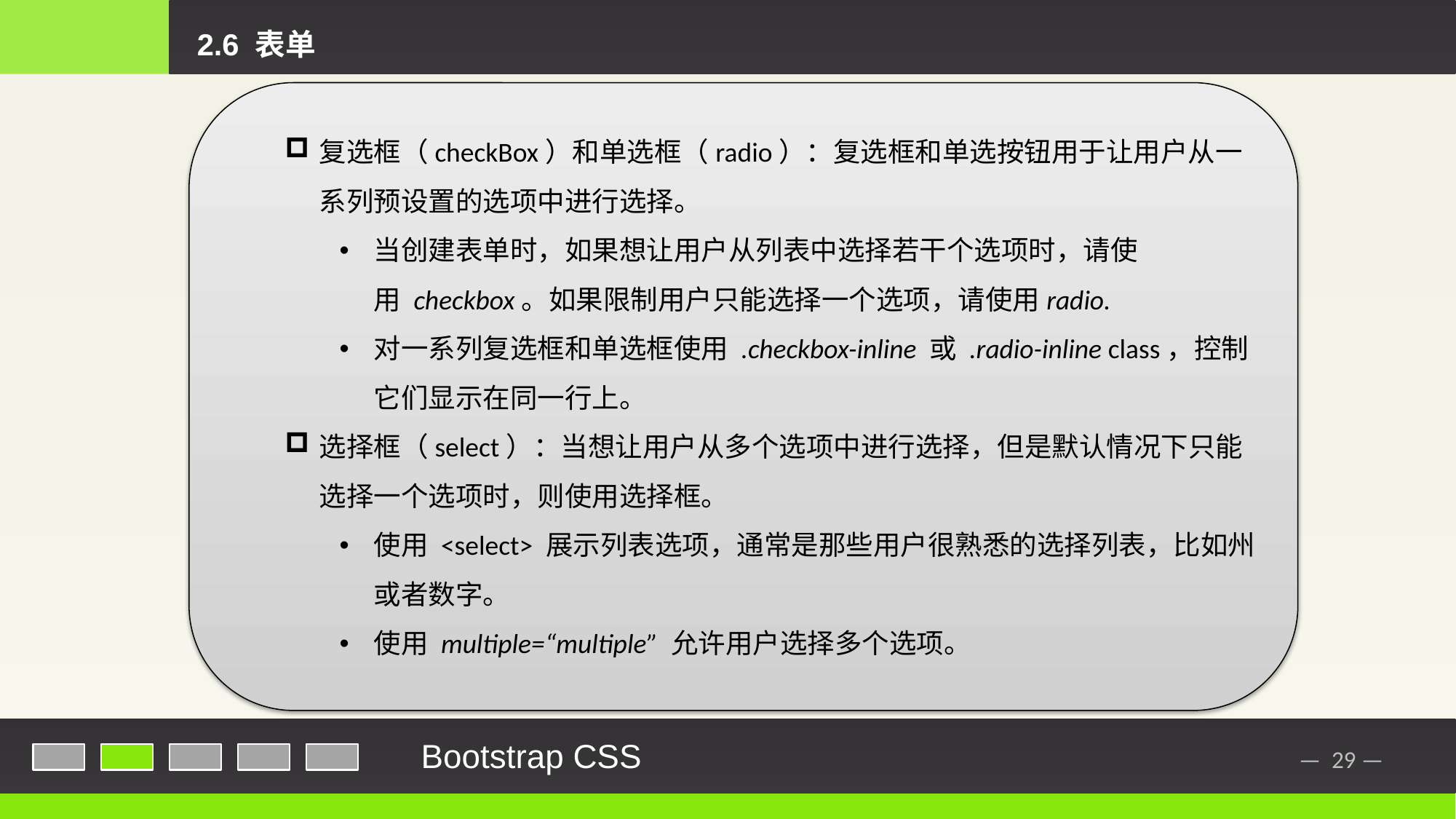

2.6 表单
复选框（checkBox）和单选框（radio）：复选框和单选按钮用于让用户从一系列预设置的选项中进行选择。
当创建表单时，如果想让用户从列表中选择若干个选项时，请使用 checkbox。如果限制用户只能选择一个选项，请使用radio.
对一系列复选框和单选框使用 .checkbox-inline 或 .radio-inline class，控制它们显示在同一行上。
选择框（select）：当想让用户从多个选项中进行选择，但是默认情况下只能选择一个选项时，则使用选择框。
使用 <select> 展示列表选项，通常是那些用户很熟悉的选择列表，比如州或者数字。
使用 multiple=“multiple” 允许用户选择多个选项。